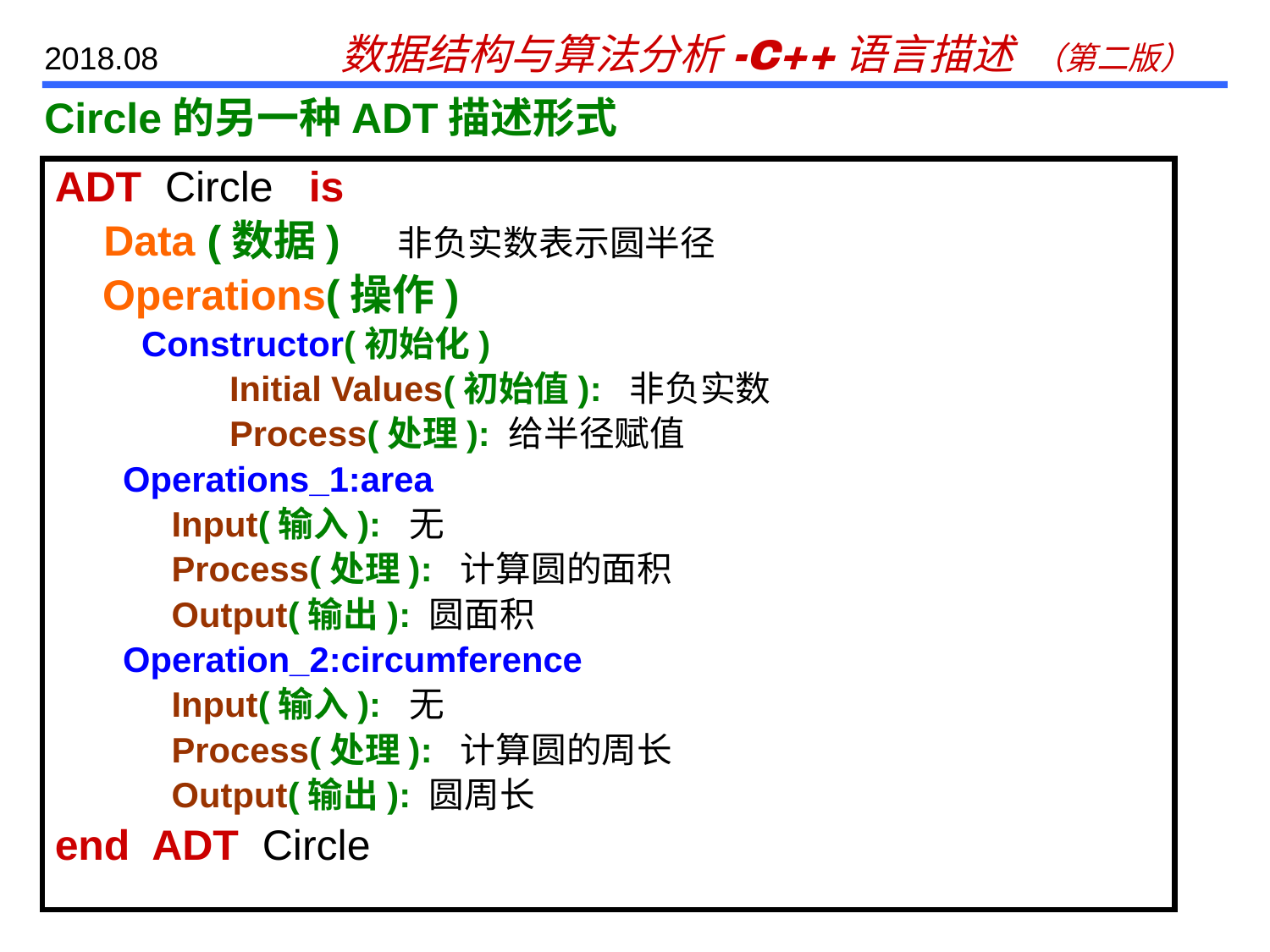

# Circle的另一种ADT描述形式
ADT  Circle   is
     Data (数据)     非负实数表示圆半径
	Operations(操作)
	    Constructor(初始化)
         	Initial Values(初始值):  非负实数
         	Process(处理): 给半径赋值
       Operations_1:area
            Input(输入):  无
            Process(处理):  计算圆的面积
            Output(输出): 圆面积
       Operation_2:circumference
            Input(输入):  无
            Process(处理):  计算圆的周长
            Output(输出): 圆周长
end  ADT  Circle